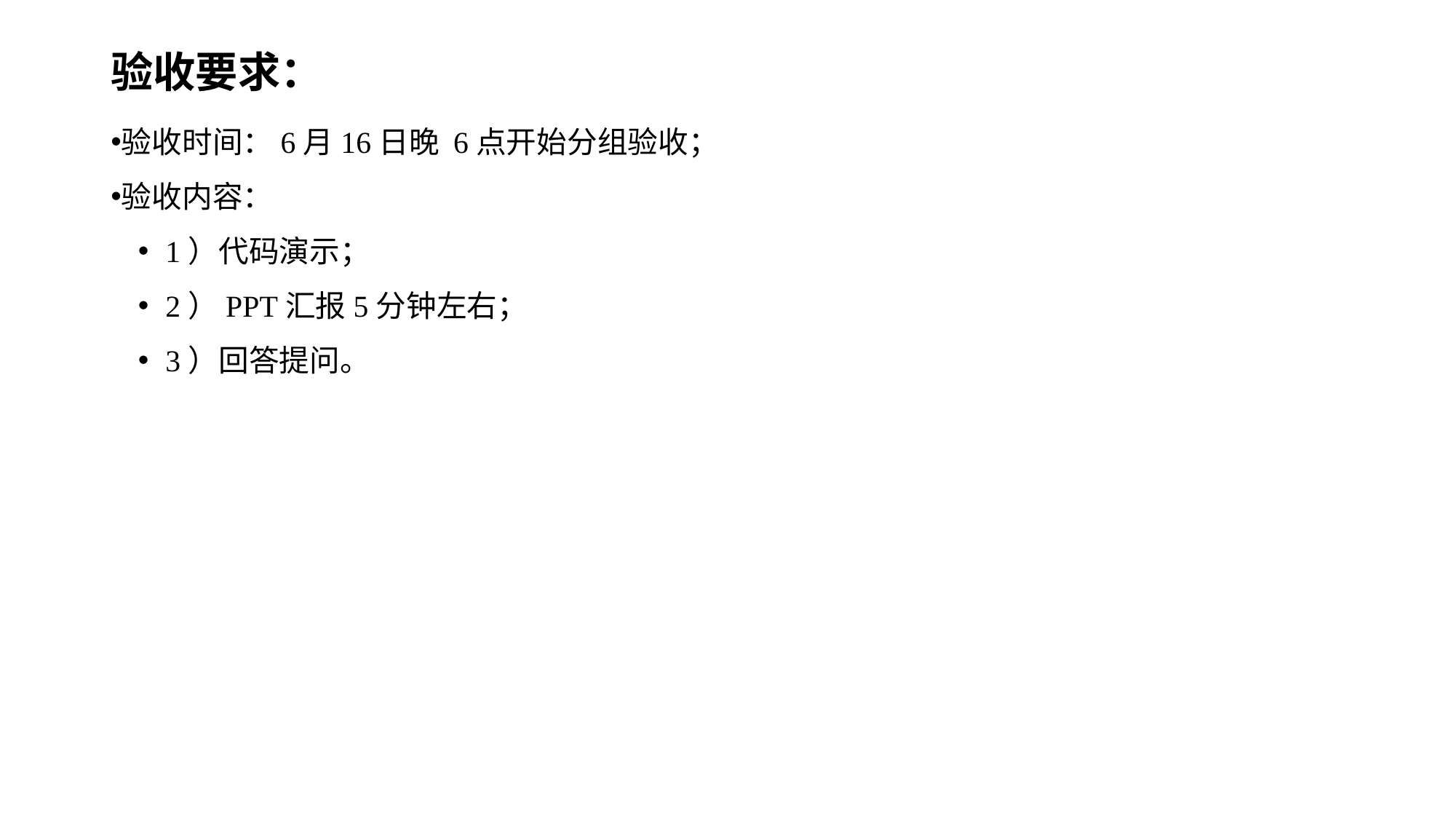

验收要求：
验收时间：6月16日晚 6点开始分组验收；
验收内容：
1）代码演示；
2）PPT汇报5分钟左右；
3）回答提问。